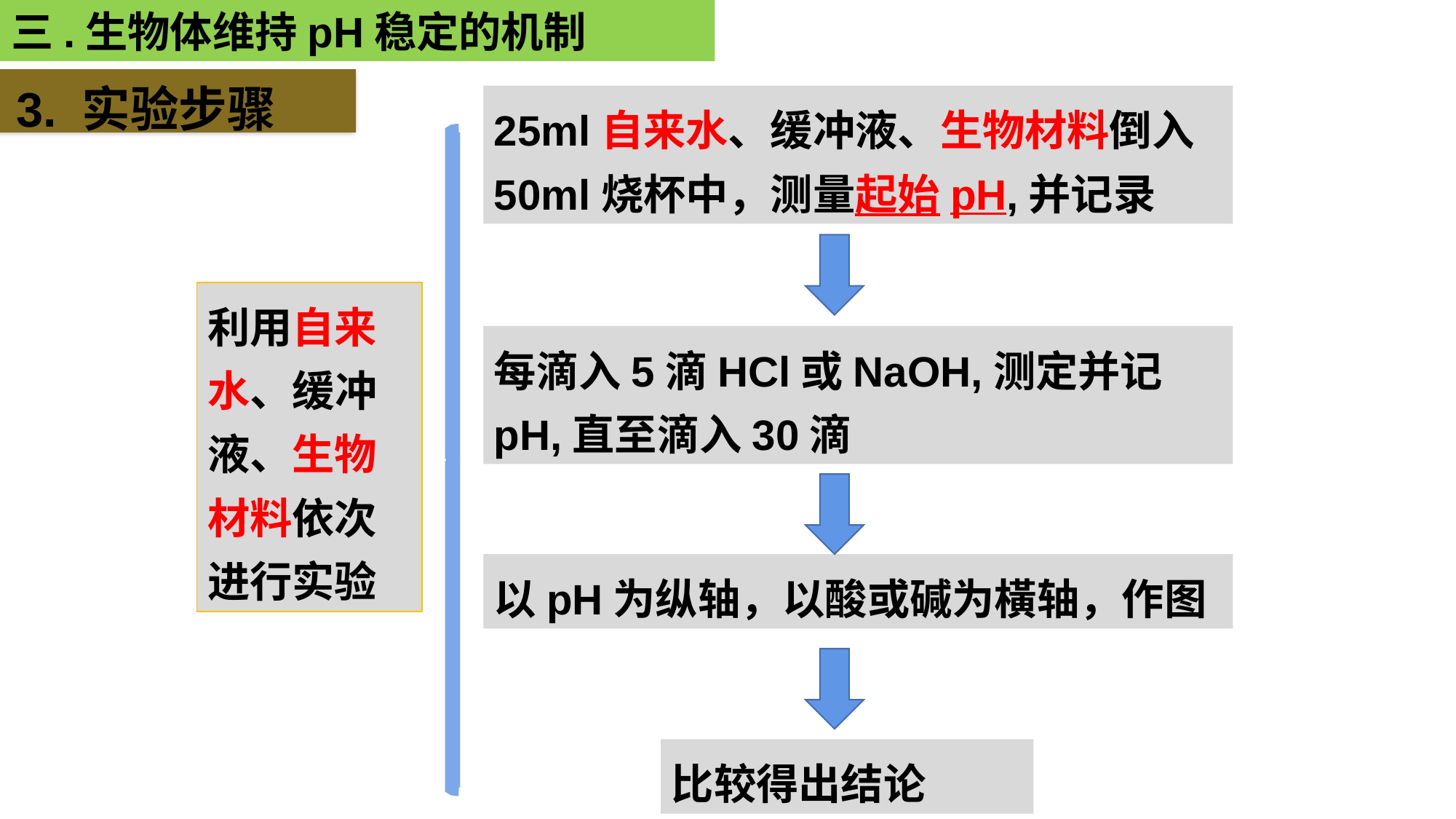

三.生物体维持pH稳定的机制
3. 实验步骤

25ml自来水、缓冲液、生物材料倒入50ml烧杯中，测量起始pH,并记录

利用自来水、缓冲液、生物材料依次进行实验
每滴入5滴HCl或NaOH,测定并记pH,直至滴入30滴

以pH为纵轴，以酸或碱为橫轴，作图

比较得出结论